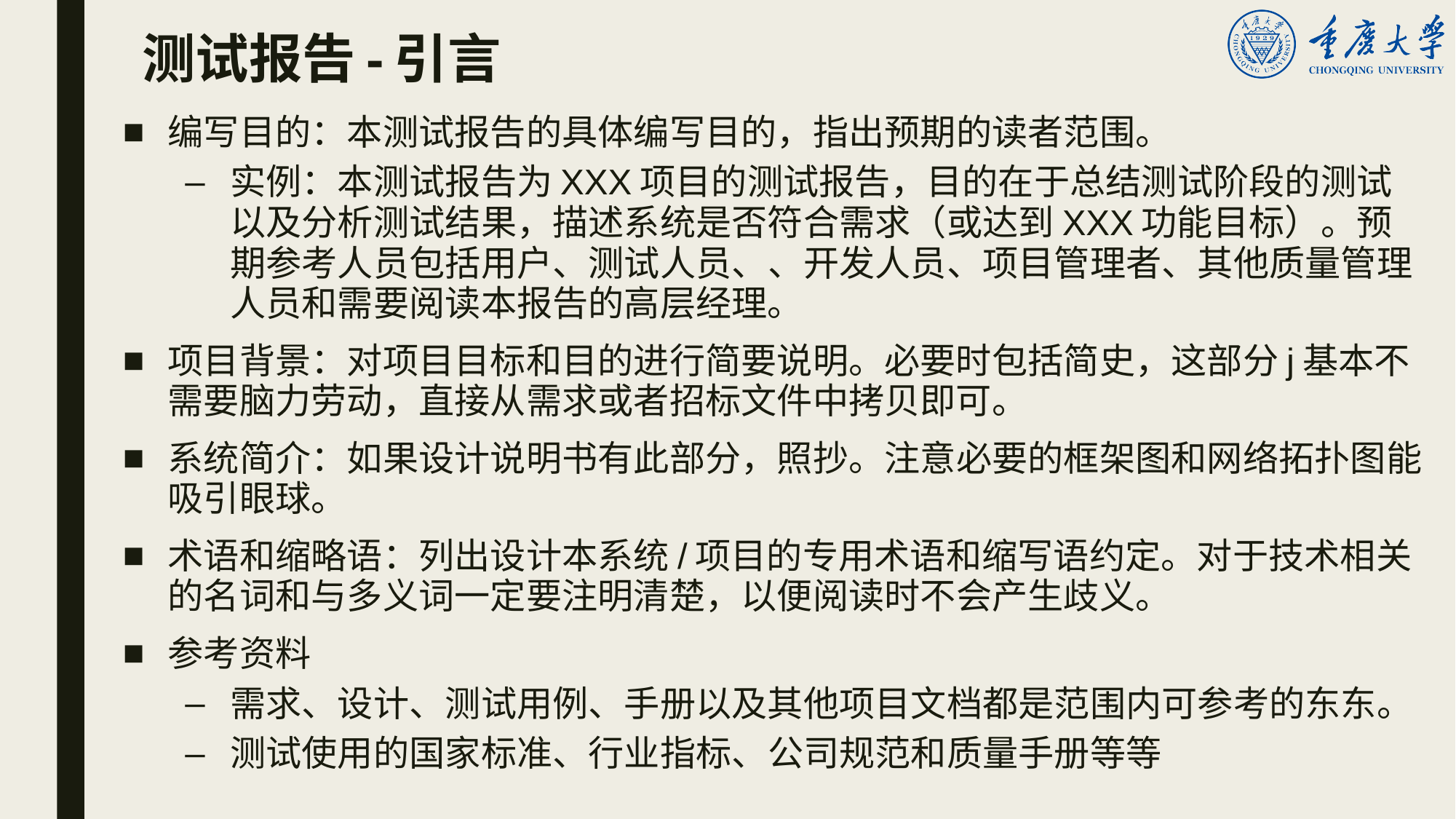

# 测试报告-引言
编写目的：本测试报告的具体编写目的，指出预期的读者范围。
实例：本测试报告为XXX项目的测试报告，目的在于总结测试阶段的测试以及分析测试结果，描述系统是否符合需求（或达到XXX功能目标）。预期参考人员包括用户、测试人员、、开发人员、项目管理者、其他质量管理人员和需要阅读本报告的高层经理。
项目背景：对项目目标和目的进行简要说明。必要时包括简史，这部分j基本不需要脑力劳动，直接从需求或者招标文件中拷贝即可。
系统简介：如果设计说明书有此部分，照抄。注意必要的框架图和网络拓扑图能吸引眼球。
术语和缩略语：列出设计本系统/项目的专用术语和缩写语约定。对于技术相关的名词和与多义词一定要注明清楚，以便阅读时不会产生歧义。
参考资料
需求、设计、测试用例、手册以及其他项目文档都是范围内可参考的东东。
测试使用的国家标准、行业指标、公司规范和质量手册等等